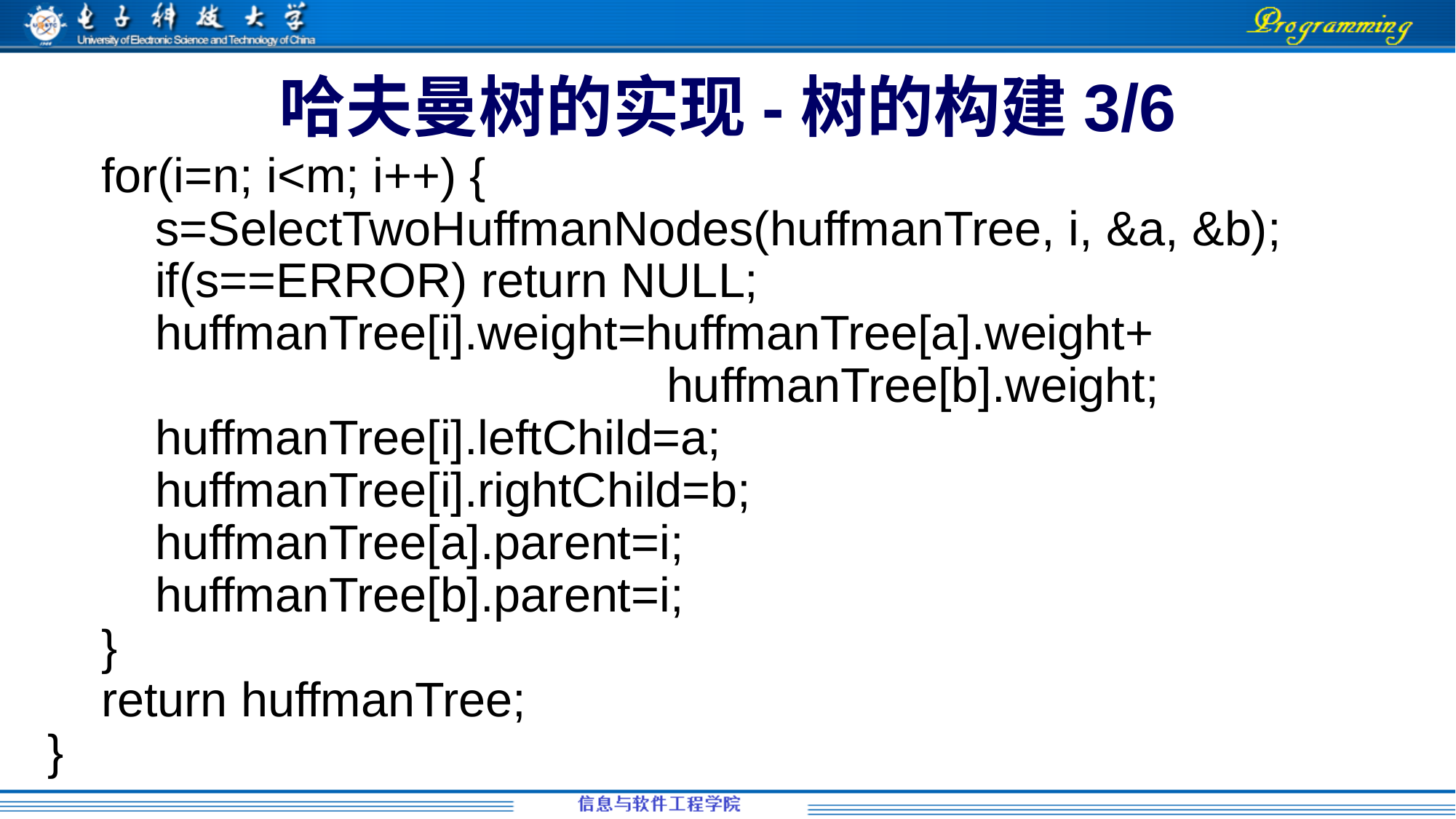

# 哈夫曼树的实现-树的构建3/6
    for(i=n; i<m; i++) {
        s=SelectTwoHuffmanNodes(huffmanTree, i, &a, &b);
        if(s==ERROR) return NULL;
        huffmanTree[i].weight=huffmanTree[a].weight+
                                              huffmanTree[b].weight;
        huffmanTree[i].leftChild=a;
        huffmanTree[i].rightChild=b;
        huffmanTree[a].parent=i;
        huffmanTree[b].parent=i;
    }
    return huffmanTree;
}